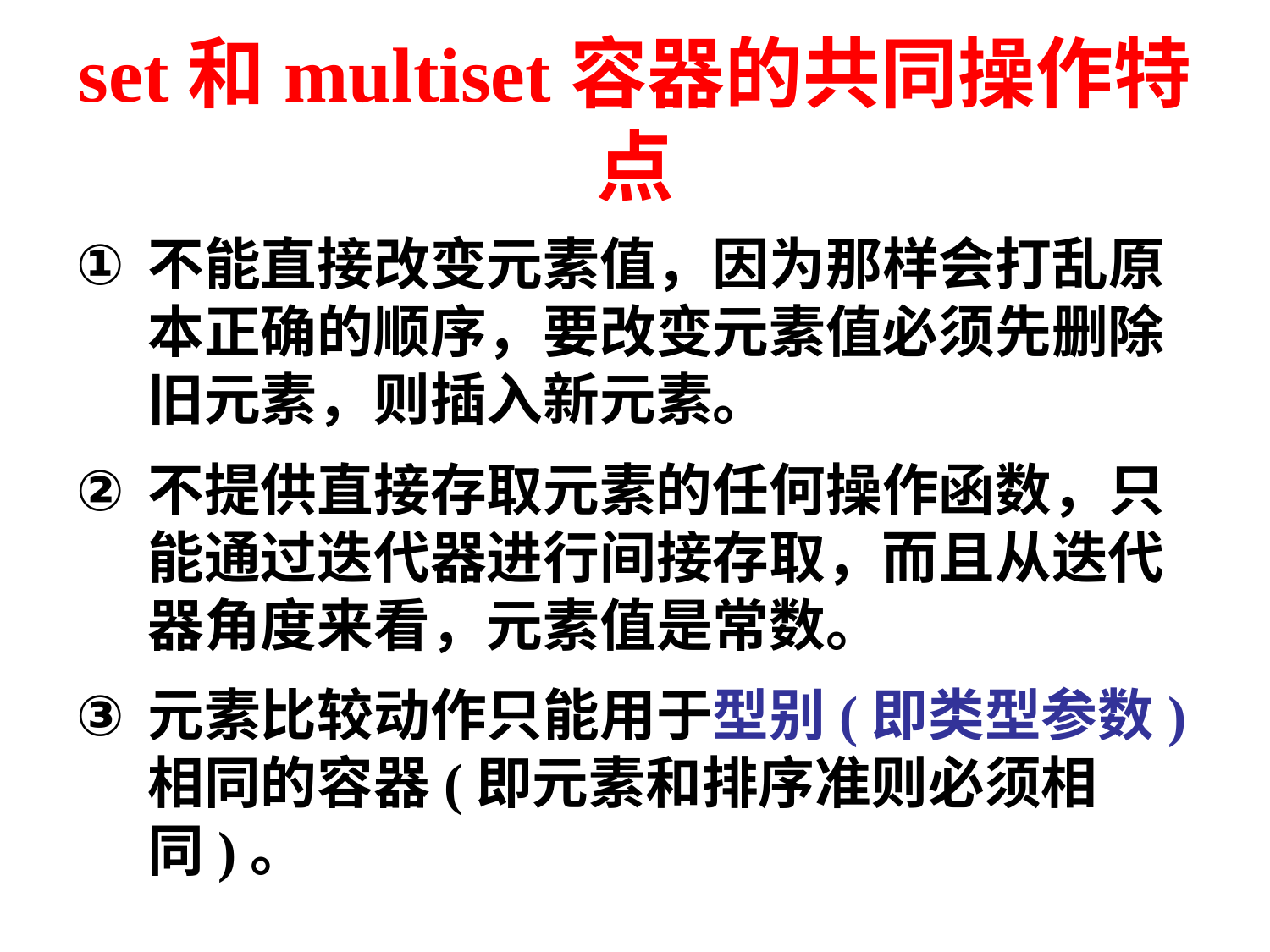

# set和multiset容器的共同操作特点
不能直接改变元素值，因为那样会打乱原本正确的顺序，要改变元素值必须先删除旧元素，则插入新元素。
不提供直接存取元素的任何操作函数，只能通过迭代器进行间接存取，而且从迭代器角度来看，元素值是常数。
元素比较动作只能用于型别(即类型参数)相同的容器(即元素和排序准则必须相同)。